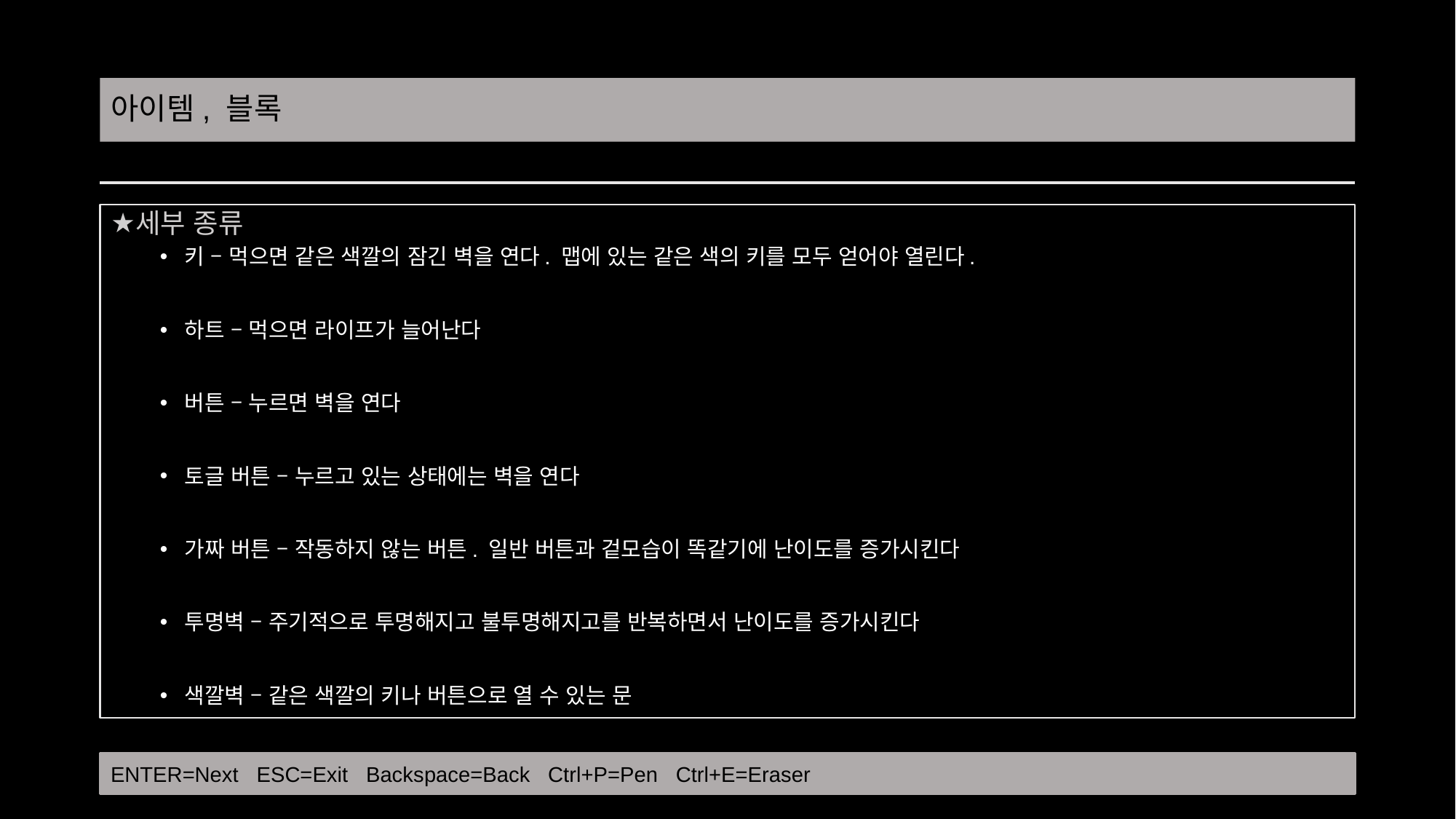

# 아이템, 블록
세부 종류
키 – 먹으면 같은 색깔의 잠긴 벽을 연다. 맵에 있는 같은 색의 키를 모두 얻어야 열린다.

하트 – 먹으면 라이프가 늘어난다

버튼 – 누르면 벽을 연다

토글 버튼 – 누르고 있는 상태에는 벽을 연다

가짜 버튼 – 작동하지 않는 버튼. 일반 버튼과 겉모습이 똑같기에 난이도를 증가시킨다

투명벽 – 주기적으로 투명해지고 불투명해지고를 반복하면서 난이도를 증가시킨다

색깔벽 – 같은 색깔의 키나 버튼으로 열 수 있는 문